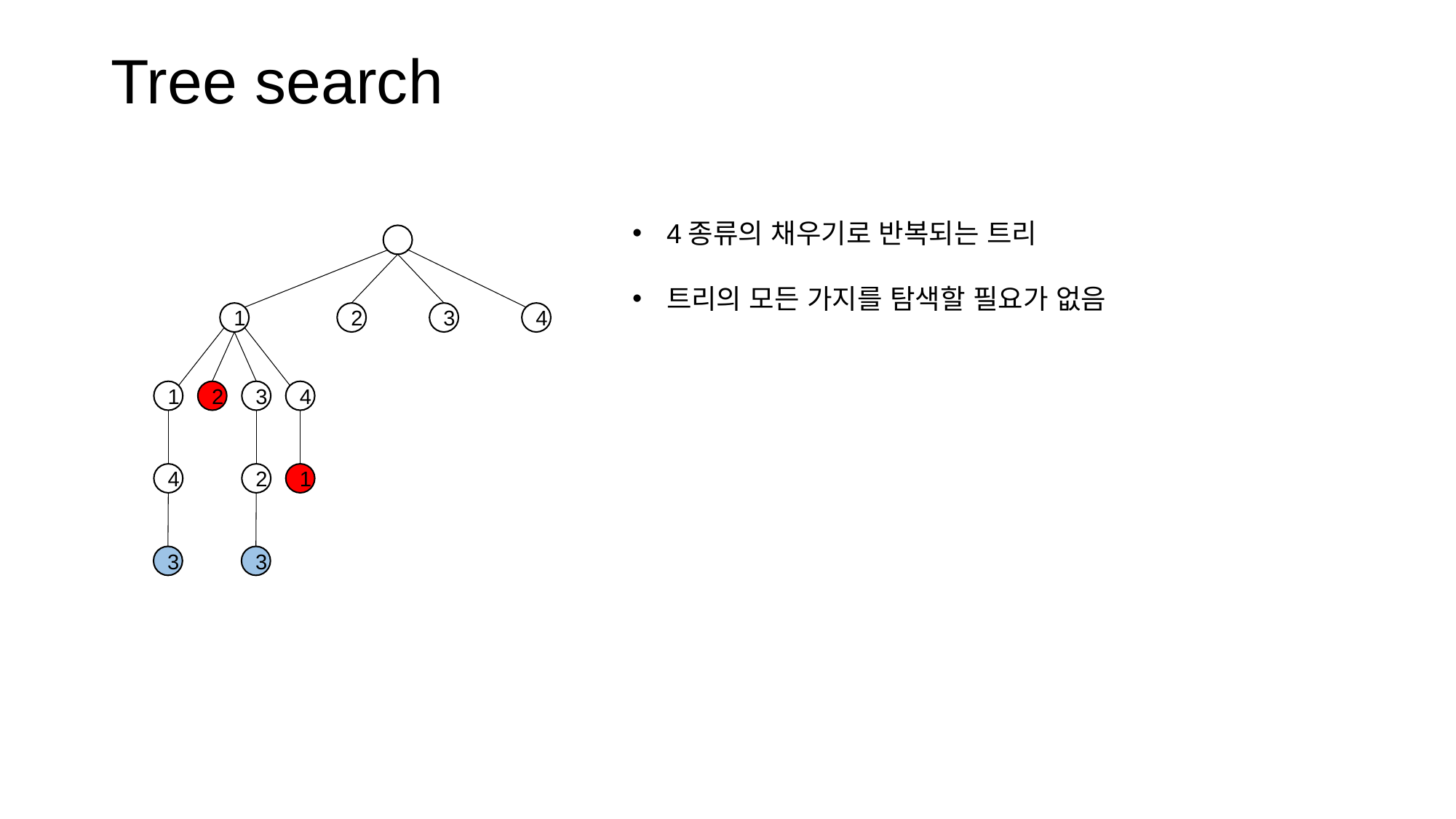

# Tree search
4종류의 채우기로 반복되는 트리
트리의 모든 가지를 탐색할 필요가 없음

1
2
3
4
1
2
3
4
4
2
1
3
3